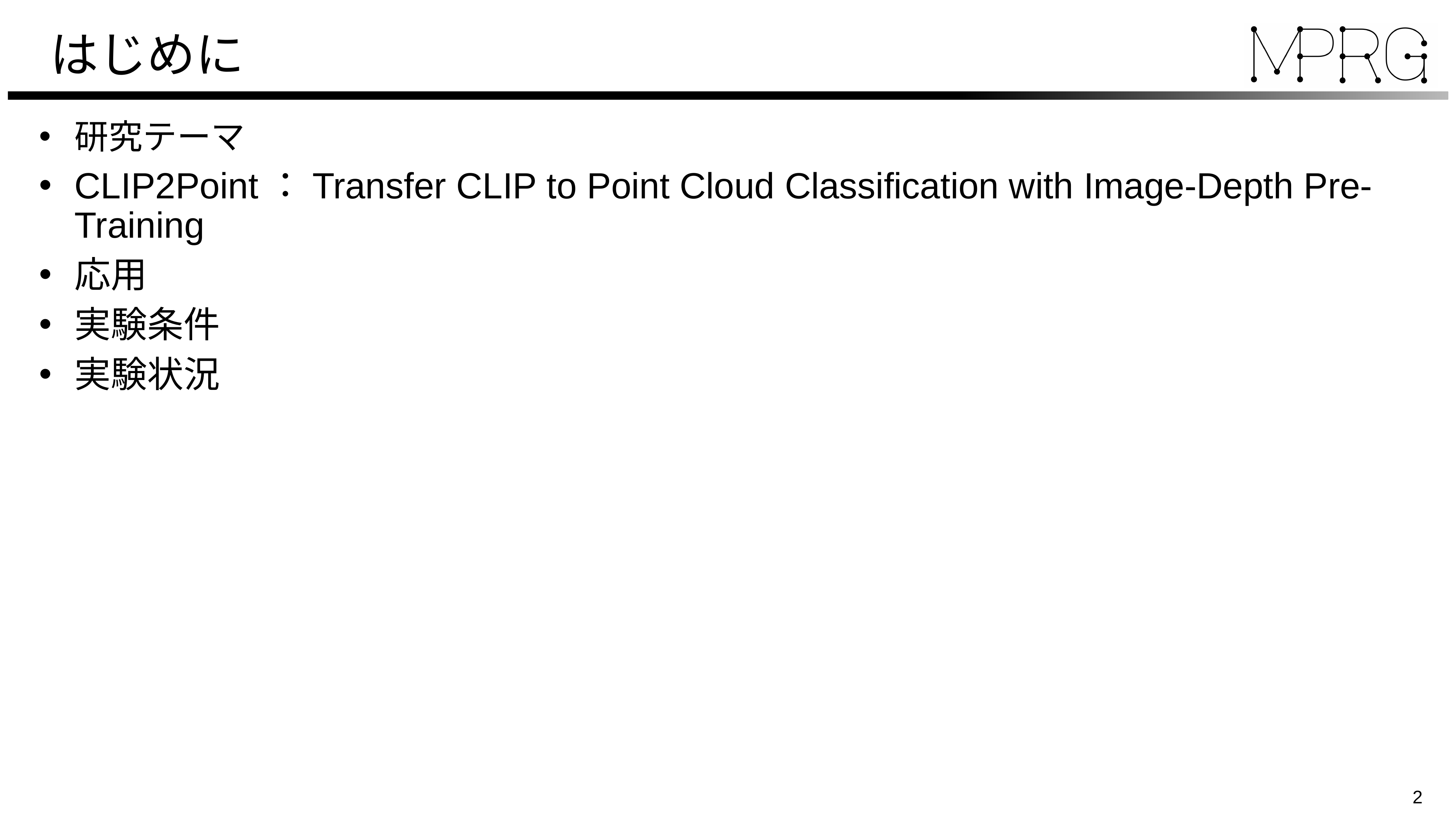

# はじめに
研究テーマ
CLIP2Point：Transfer CLIP to Point Cloud Classification with Image-Depth Pre-Training
応用
実験条件
実験状況